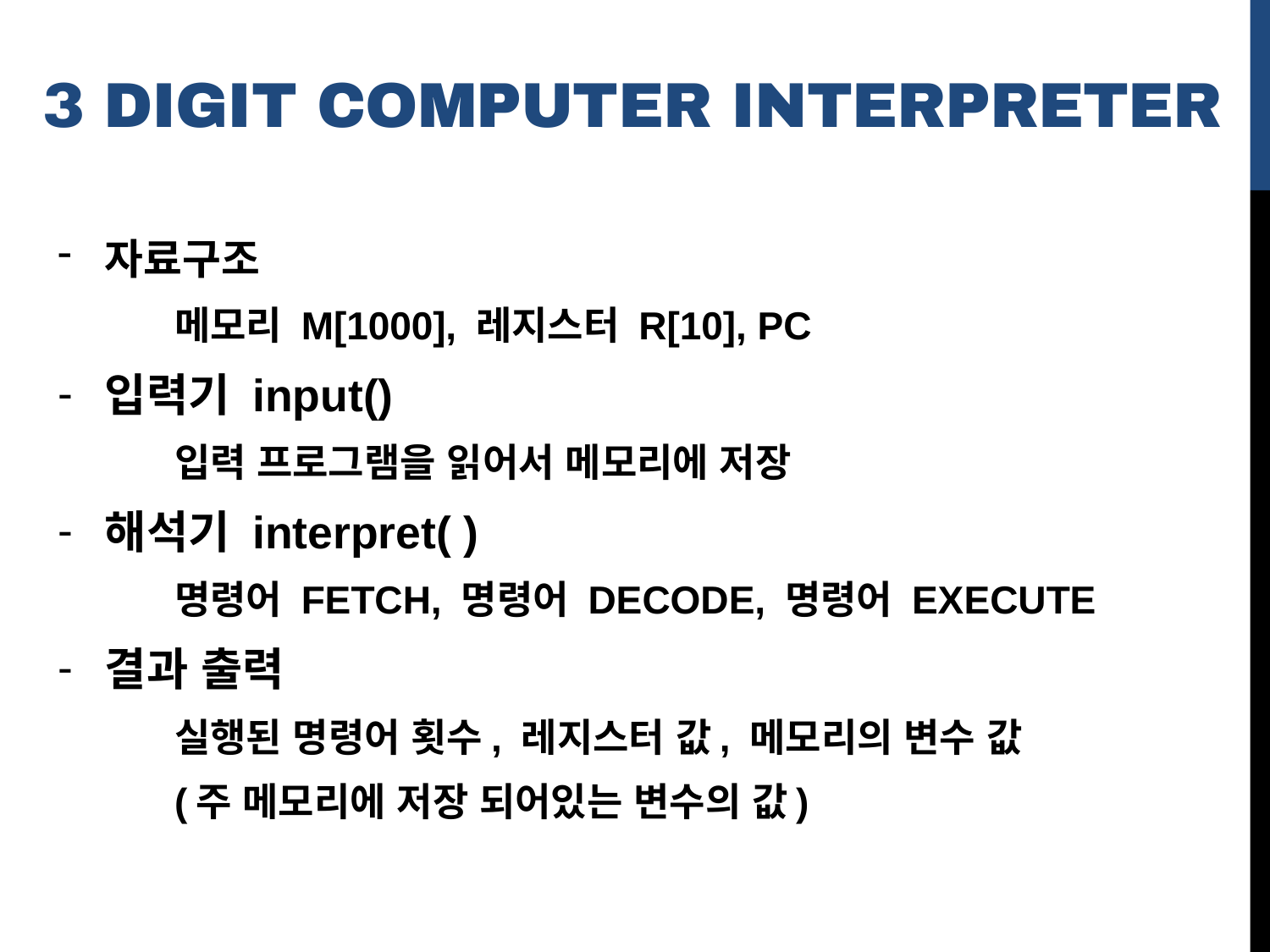

# 3 DIGIT COMPUTER interpreter
자료구조
	메모리 M[1000], 레지스터 R[10], PC
입력기 input()
	입력 프로그램을 읽어서 메모리에 저장
해석기 interpret( )
	명령어 FETCH, 명령어 DECODE, 명령어 EXECUTE
결과 출력
	실행된 명령어 횟수, 레지스터 값, 메모리의 변수 값
	(주 메모리에 저장 되어있는 변수의 값)